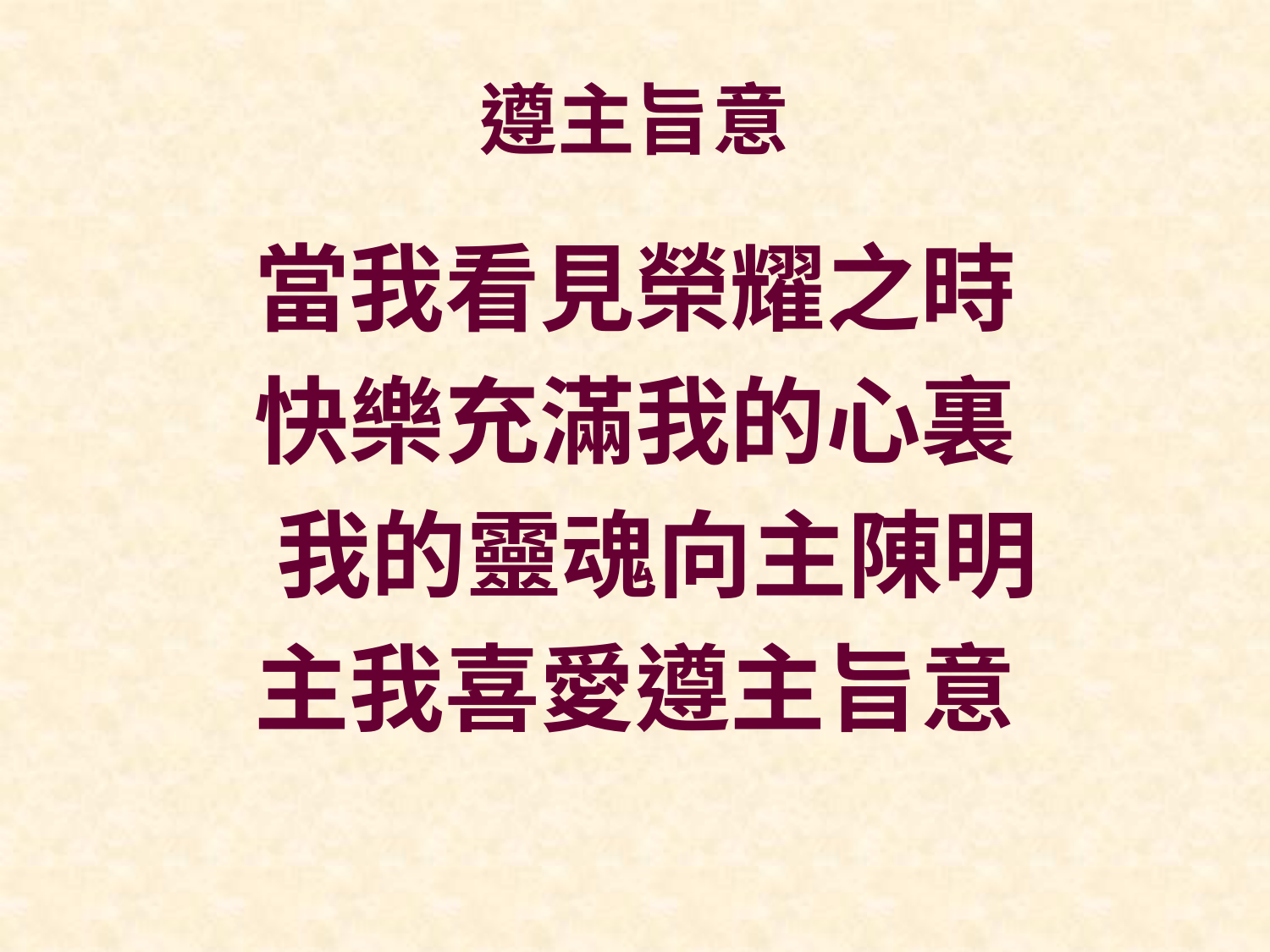

# 遵主旨意
當我看見榮耀之時
快樂充滿我的心裏
 我的靈魂向主陳明
主我喜愛遵主旨意